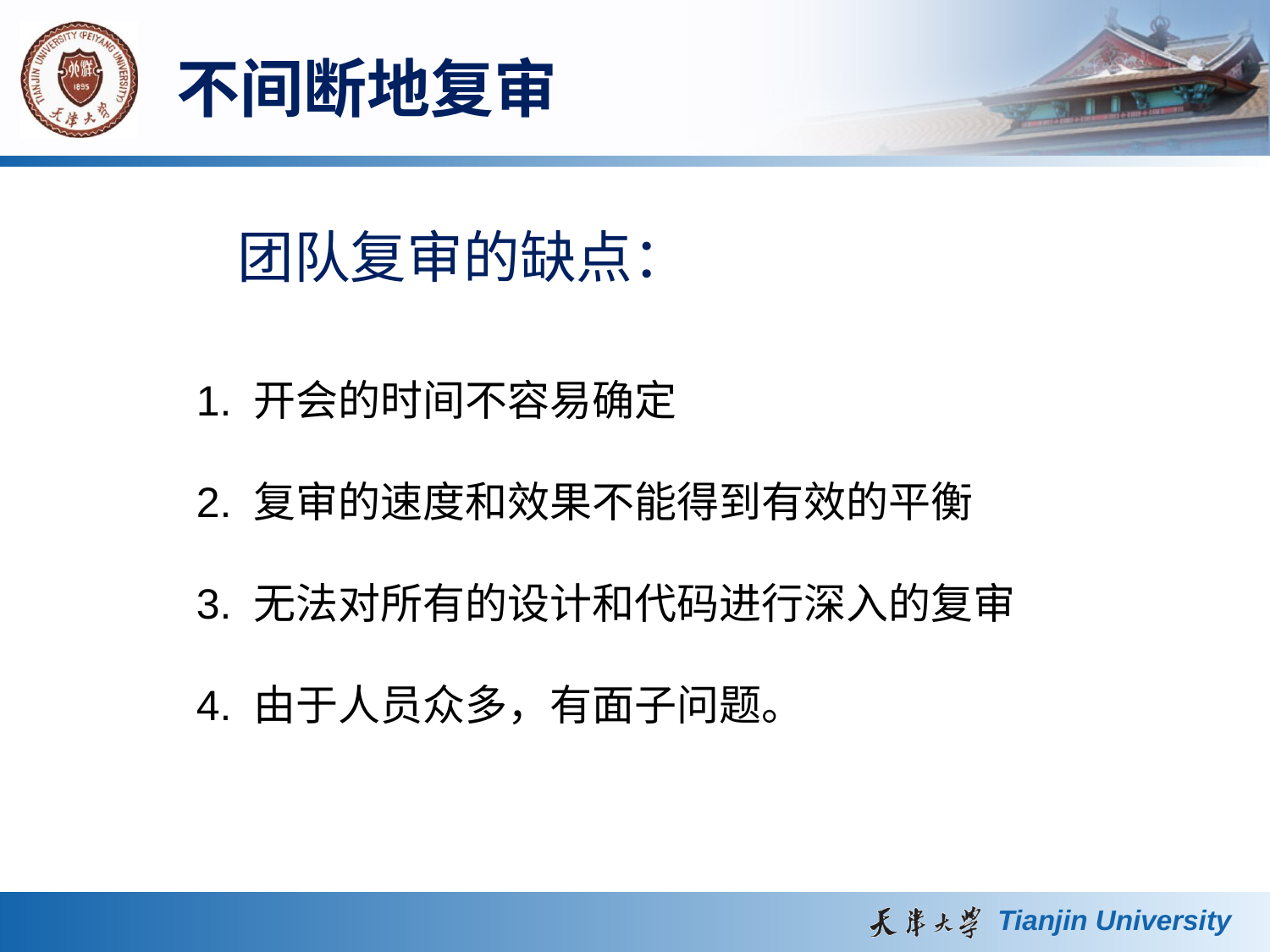

# 不间断地复审
团队复审的缺点：
1. 开会的时间不容易确定

2. 复审的速度和效果不能得到有效的平衡

3. 无法对所有的设计和代码进行深入的复审

4. 由于人员众多，有面子问题。
27